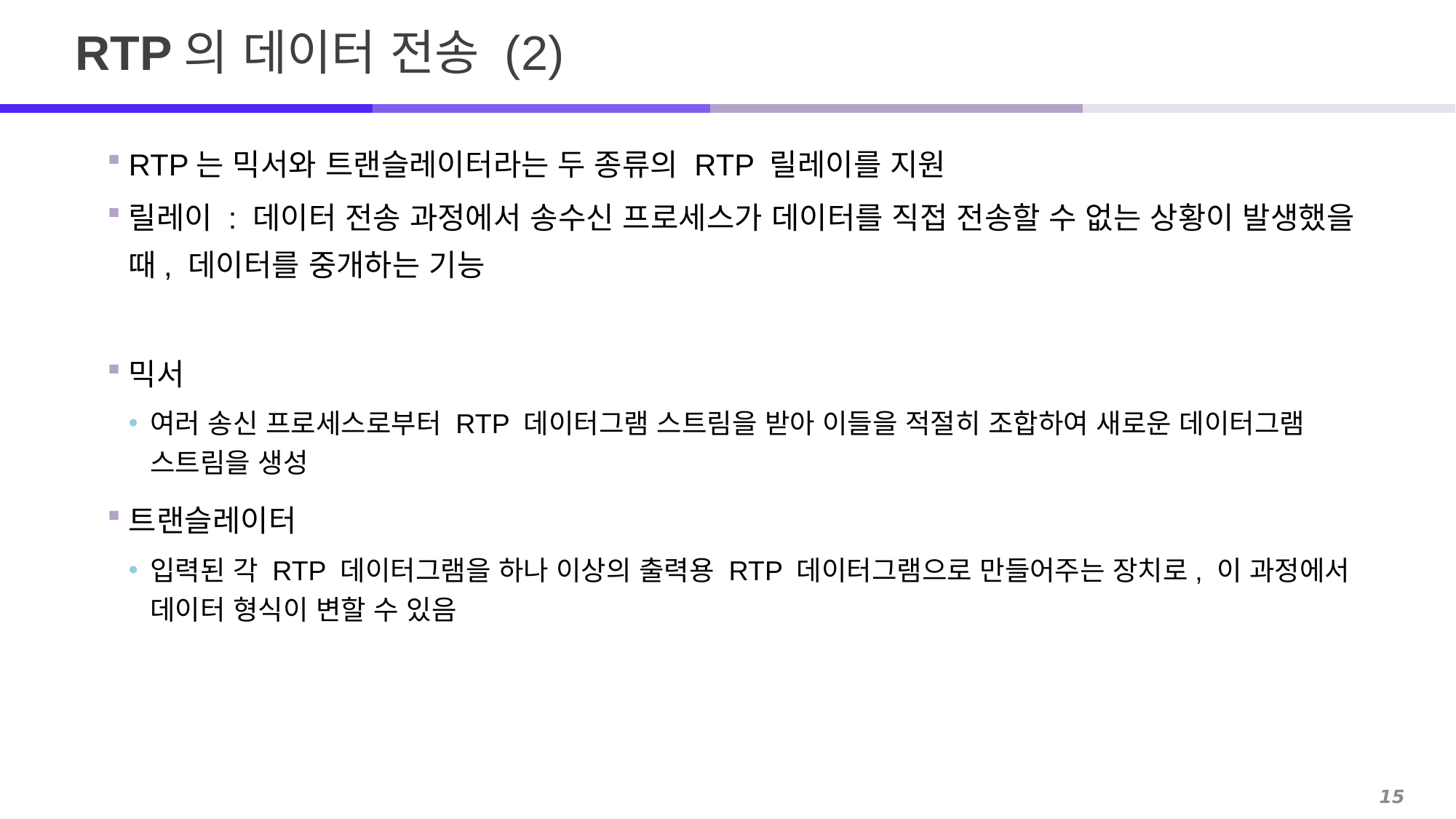

# RTP의 데이터 전송 (2)
RTP는 믹서와 트랜슬레이터라는 두 종류의 RTP 릴레이를 지원
릴레이 : 데이터 전송 과정에서 송수신 프로세스가 데이터를 직접 전송할 수 없는 상황이 발생했을 때, 데이터를 중개하는 기능

믹서
여러 송신 프로세스로부터 RTP 데이터그램 스트림을 받아 이들을 적절히 조합하여 새로운 데이터그램 스트림을 생성
트랜슬레이터
입력된 각 RTP 데이터그램을 하나 이상의 출력용 RTP 데이터그램으로 만들어주는 장치로, 이 과정에서 데이터 형식이 변할 수 있음